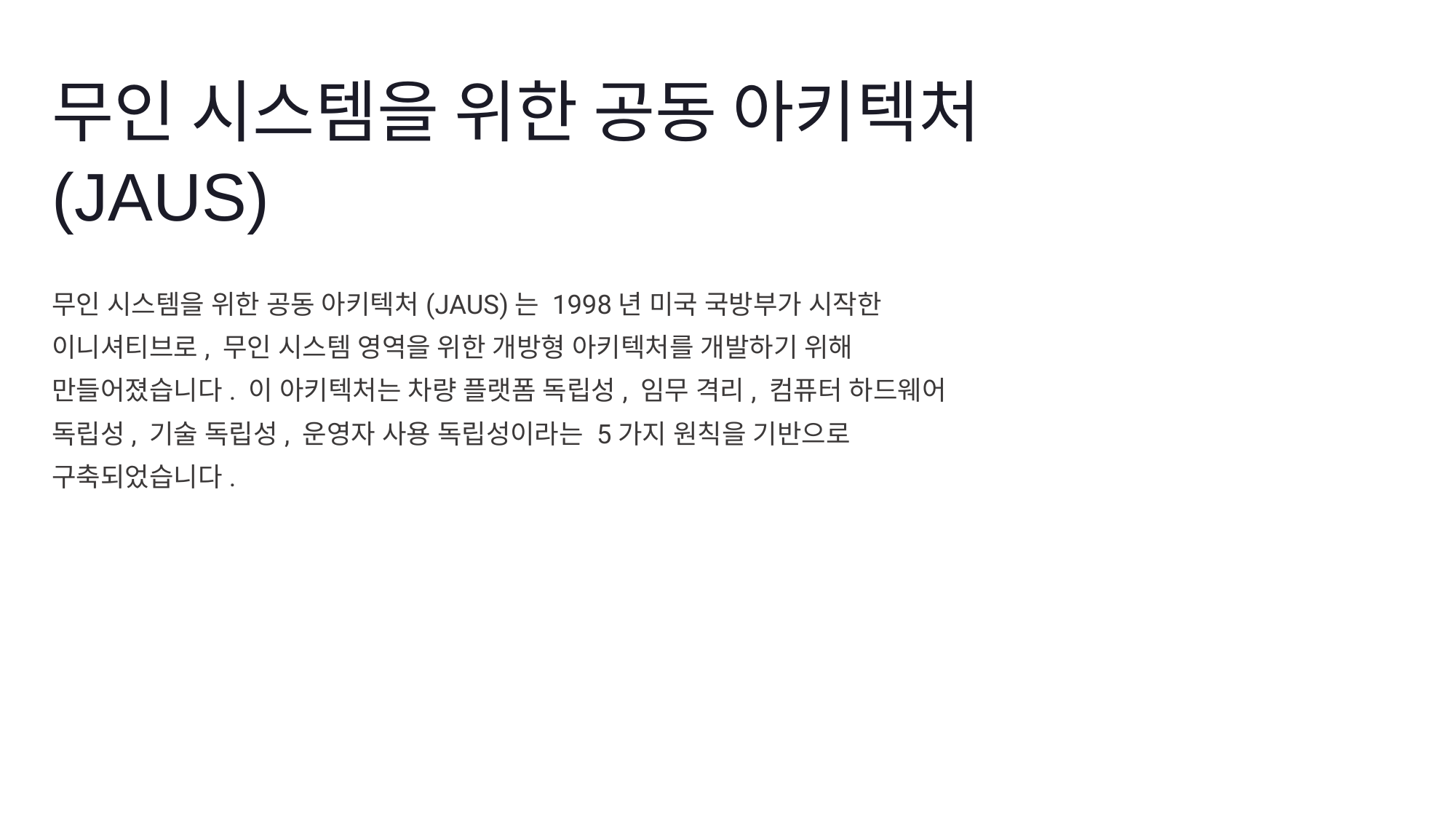

무인 시스템을 위한 공동 아키텍처 (JAUS)
무인 시스템을 위한 공동 아키텍처(JAUS)는 1998년 미국 국방부가 시작한 이니셔티브로, 무인 시스템 영역을 위한 개방형 아키텍처를 개발하기 위해 만들어졌습니다. 이 아키텍처는 차량 플랫폼 독립성, 임무 격리, 컴퓨터 하드웨어 독립성, 기술 독립성, 운영자 사용 독립성이라는 5가지 원칙을 기반으로 구축되었습니다.